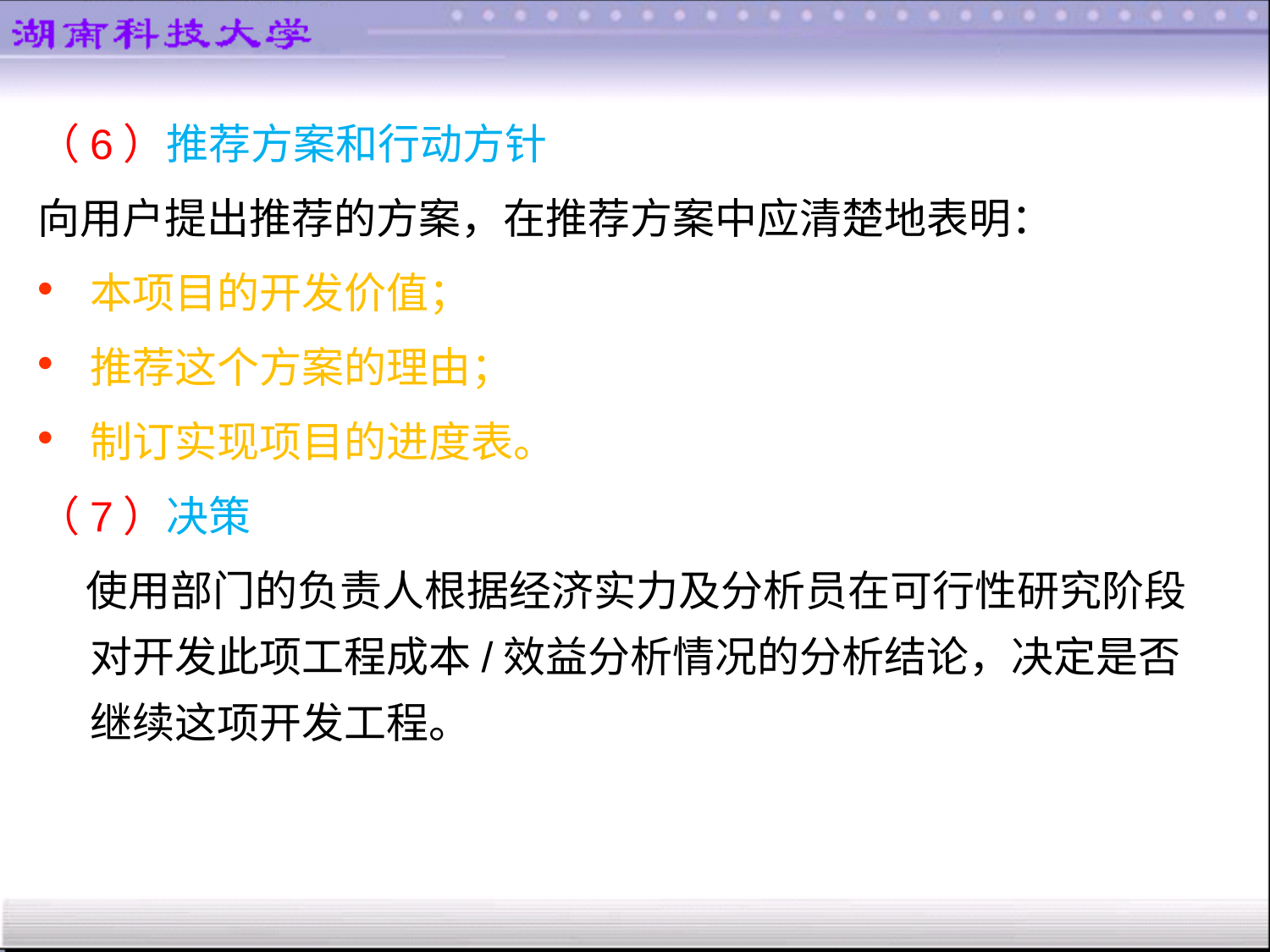

（6）推荐方案和行动方针
向用户提出推荐的方案，在推荐方案中应清楚地表明：
本项目的开发价值；
推荐这个方案的理由；
制订实现项目的进度表。
（7）决策
    使用部门的负责人根据经济实力及分析员在可行性研究阶段对开发此项工程成本/效益分析情况的分析结论，决定是否继续这项开发工程。